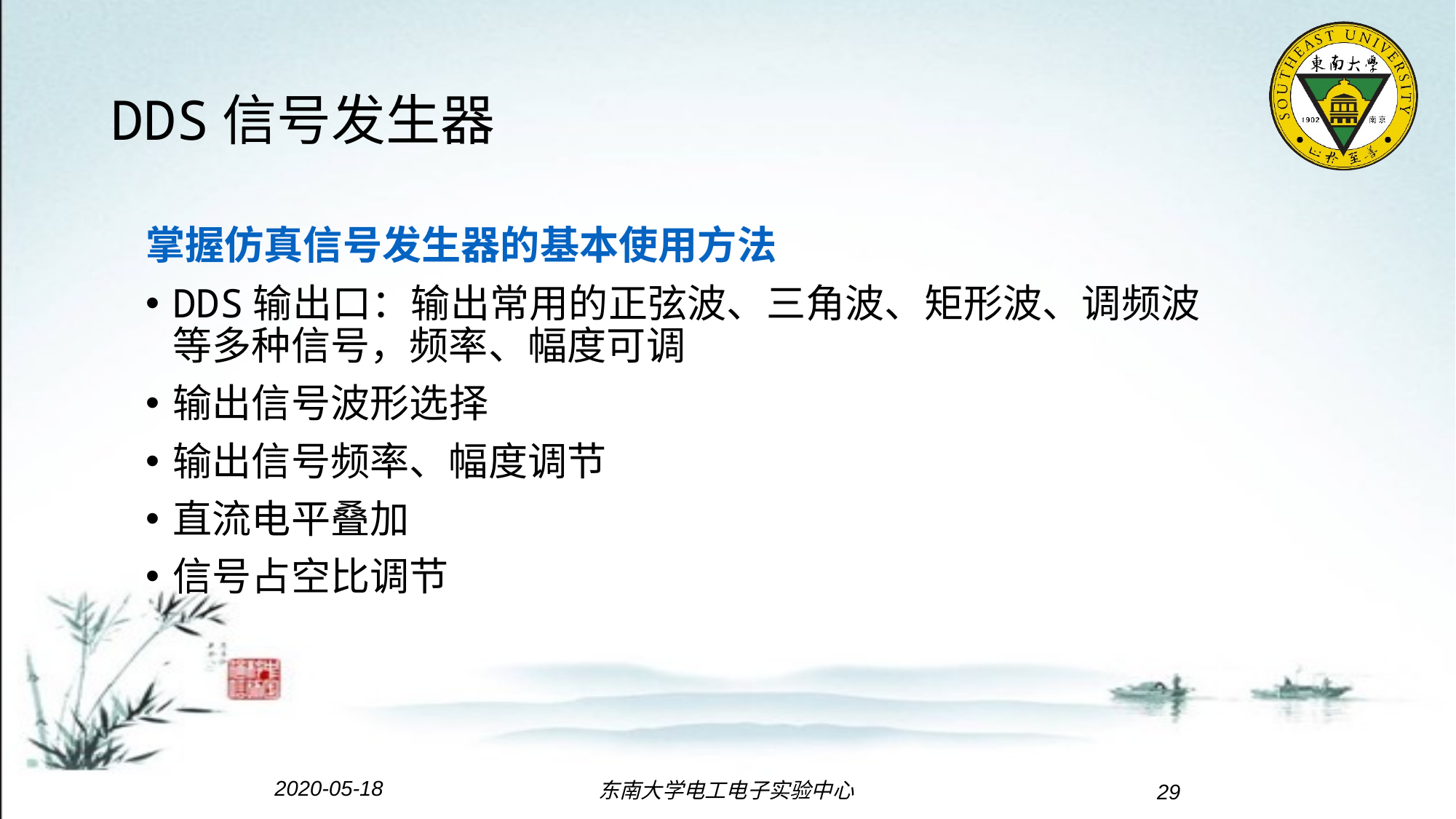

# DDS信号发生器
掌握仿真信号发生器的基本使用方法
DDS输出口：输出常用的正弦波、三角波、矩形波、调频波等多种信号，频率、幅度可调
输出信号波形选择
输出信号频率、幅度调节
直流电平叠加
信号占空比调节
2020-05-18
东南大学电工电子实验中心
29